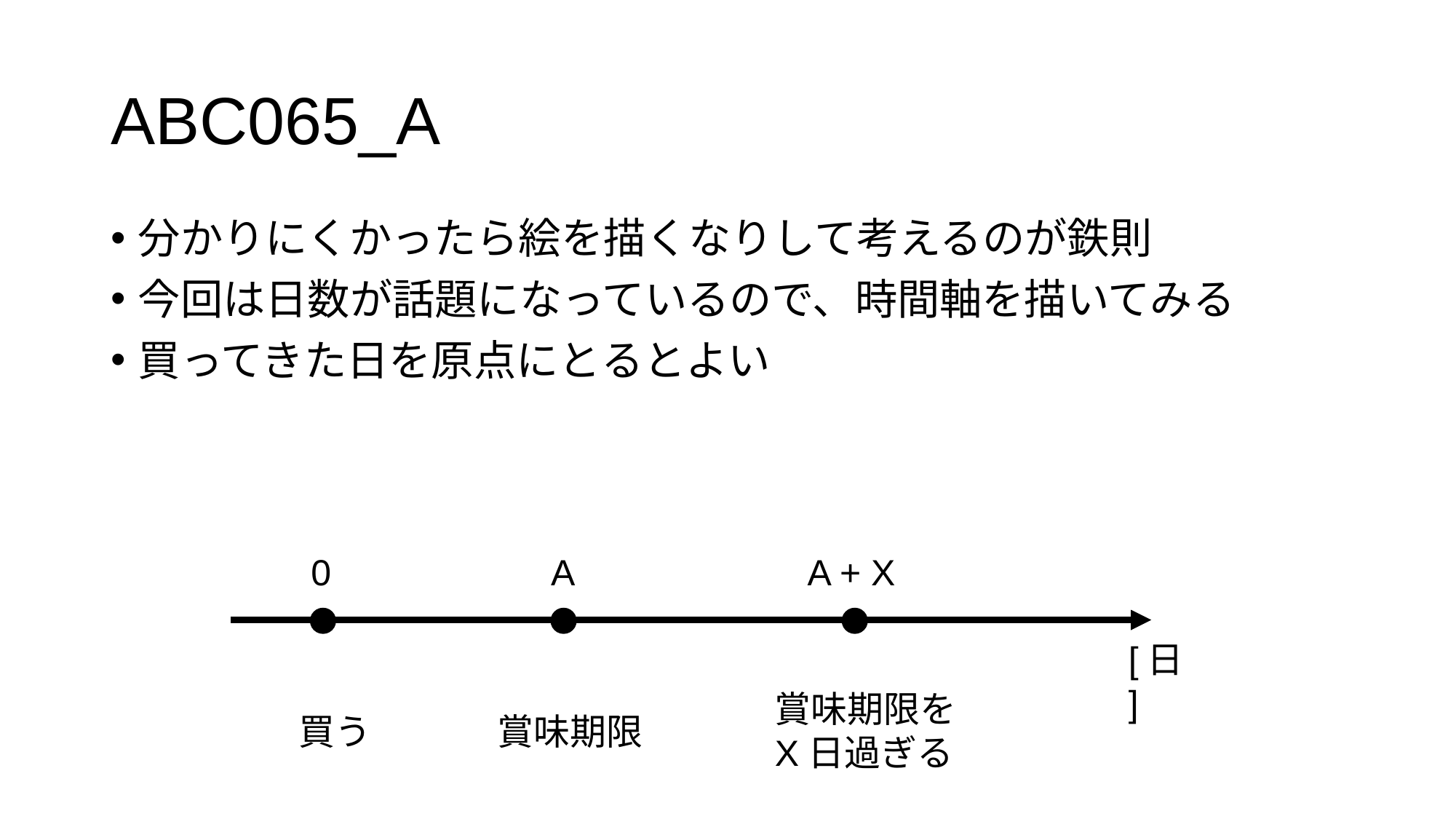

# ABC065_A
分かりにくかったら絵を描くなりして考えるのが鉄則
今回は日数が話題になっているので、時間軸を描いてみる
買ってきた日を原点にとるとよい
0
A
A + X

[日]
賞味期限をX日過ぎる
買う
賞味期限